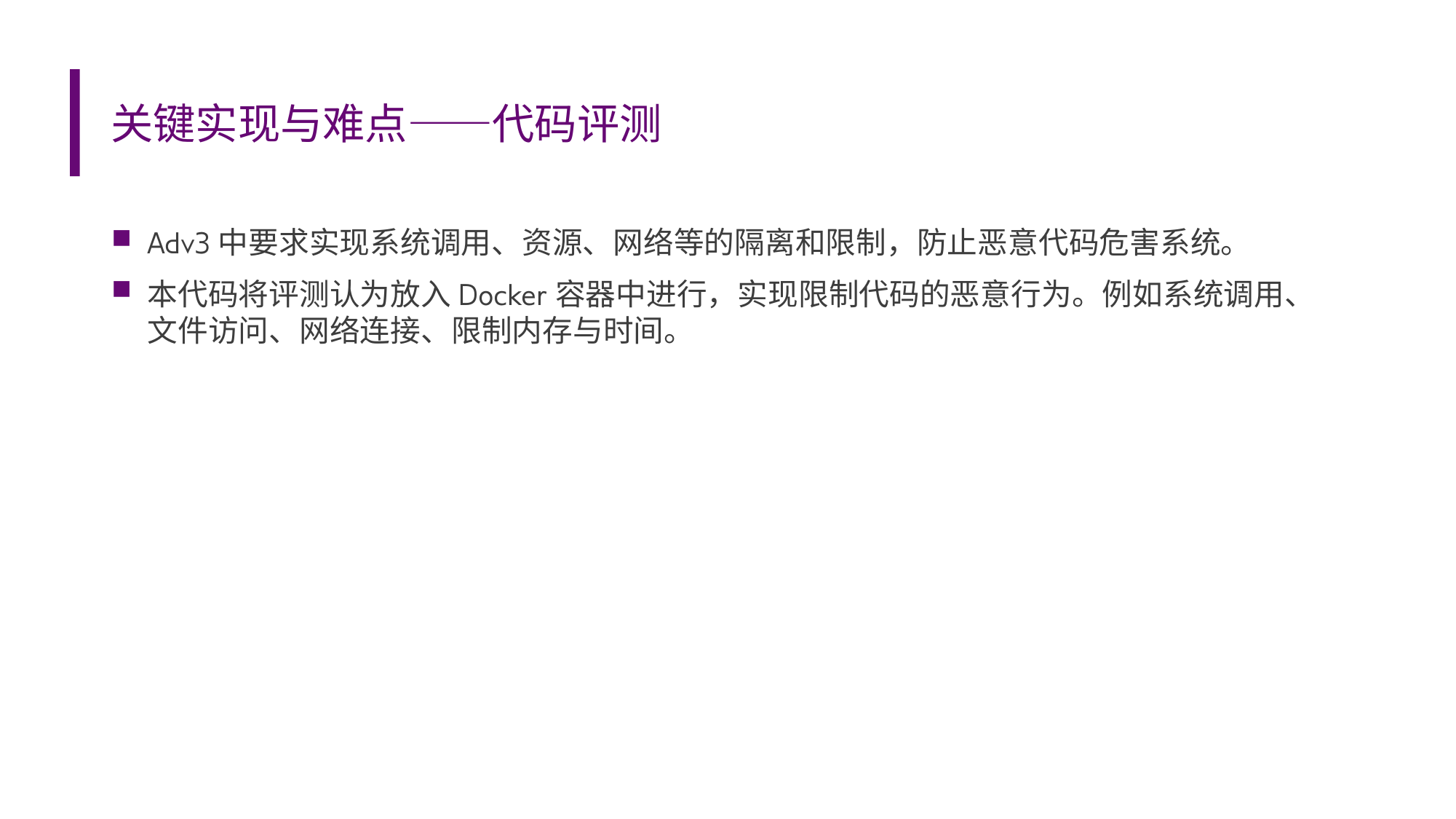

# 关键实现与难点——代码评测
Adv3中要求实现系统调用、资源、网络等的隔离和限制，防止恶意代码危害系统。
本代码将评测认为放入Docker容器中进行，实现限制代码的恶意行为。例如系统调用、文件访问、网络连接、限制内存与时间。